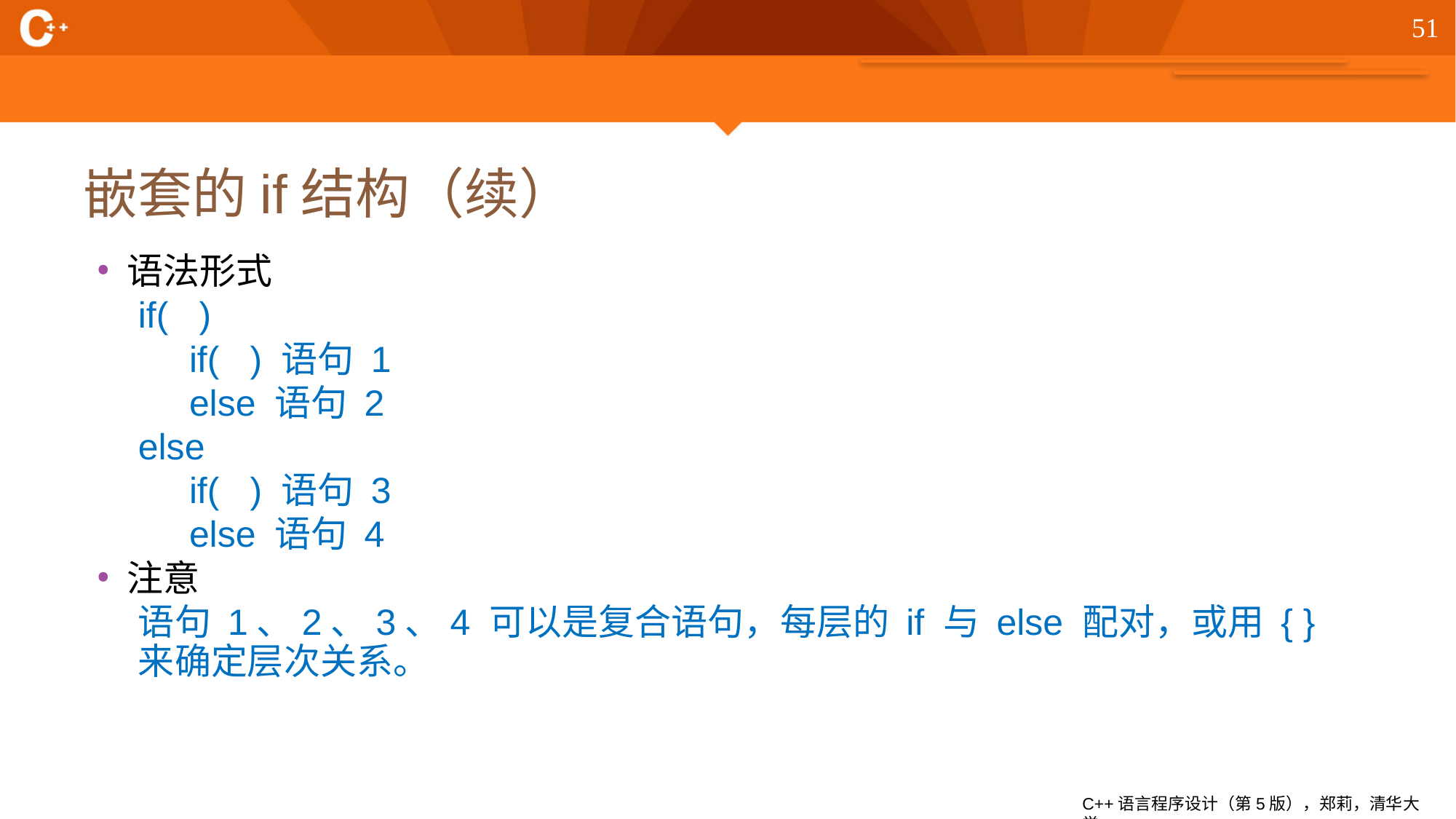

51
# 嵌套的if结构（续）
语法形式
if(   )
     if(   ) 语句 1
     else 语句 2
else
     if(   ) 语句 3
     else 语句 4
注意
语句 1、2、3、4 可以是复合语句，每层的 if 与 else 配对，或用 { } 来确定层次关系。